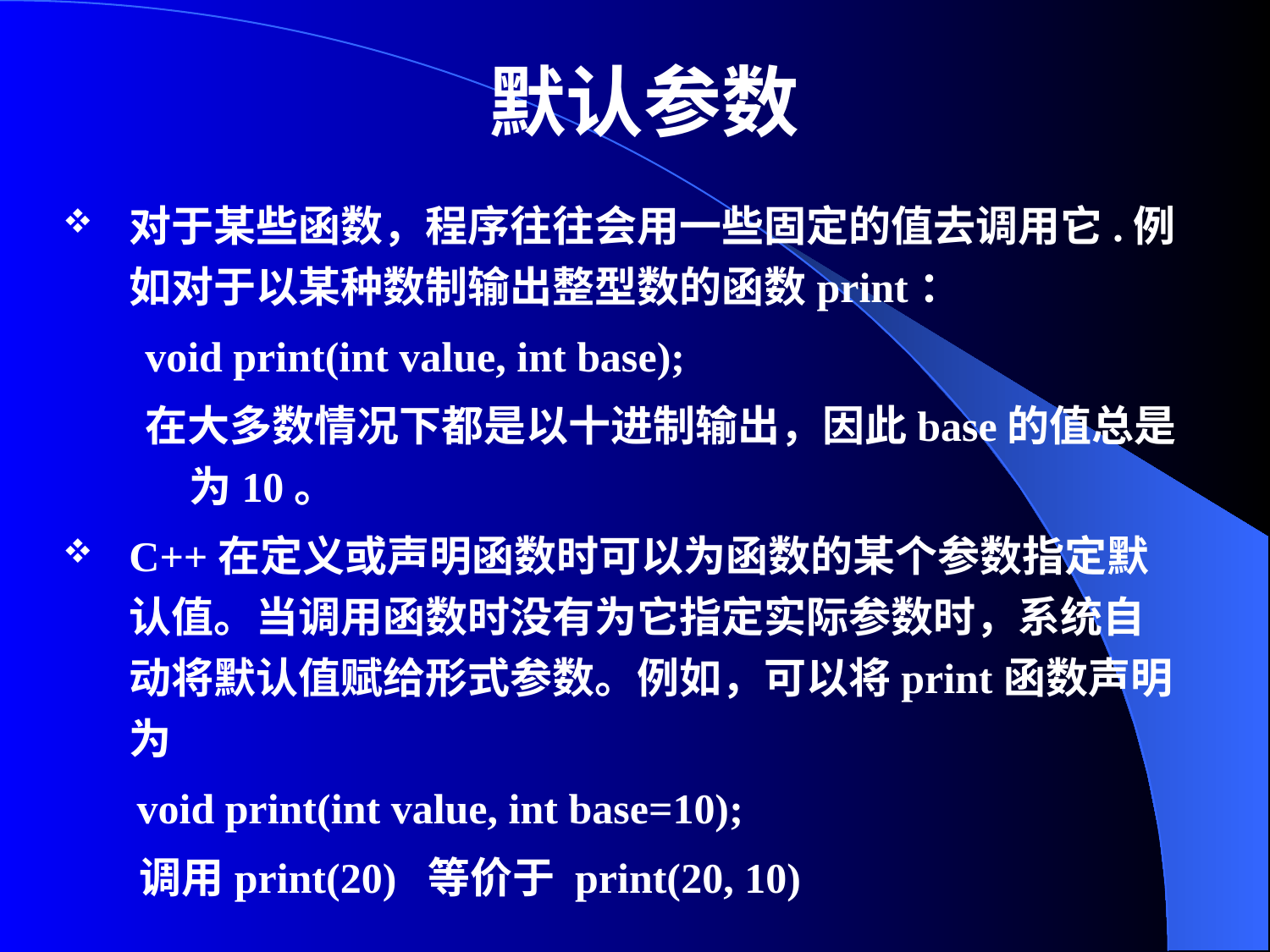

# 默认参数
对于某些函数，程序往往会用一些固定的值去调用它.例如对于以某种数制输出整型数的函数print：
void print(int value, int base);
在大多数情况下都是以十进制输出，因此base的值总是为10。
C++在定义或声明函数时可以为函数的某个参数指定默认值。当调用函数时没有为它指定实际参数时，系统自动将默认值赋给形式参数。例如，可以将print函数声明为
       void print(int value, int base=10);
       调用print(20)  等价于 print(20, 10)